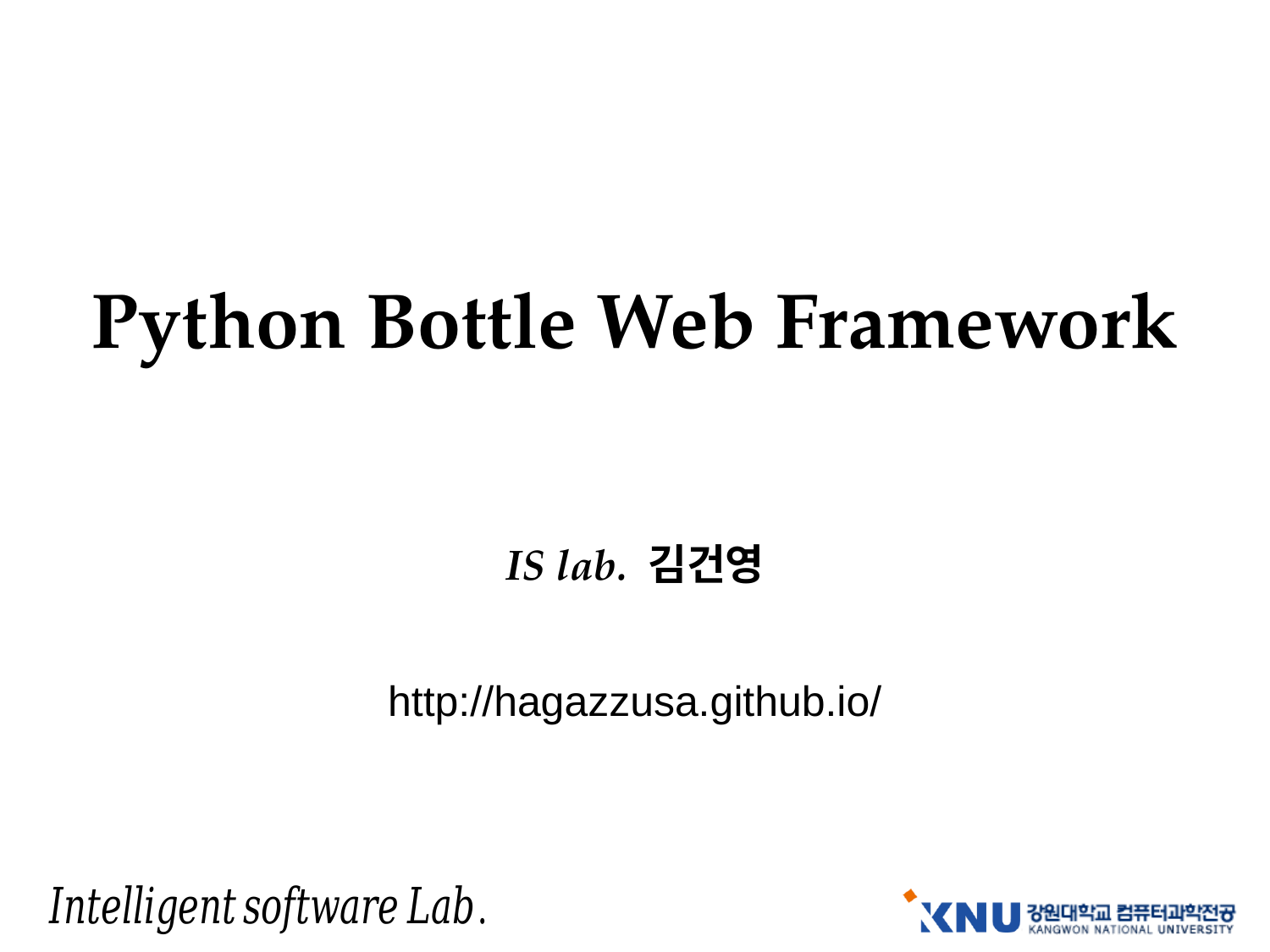

# Python Bottle Web Framework

IS lab. 김건영

http://hagazzusa.github.io/